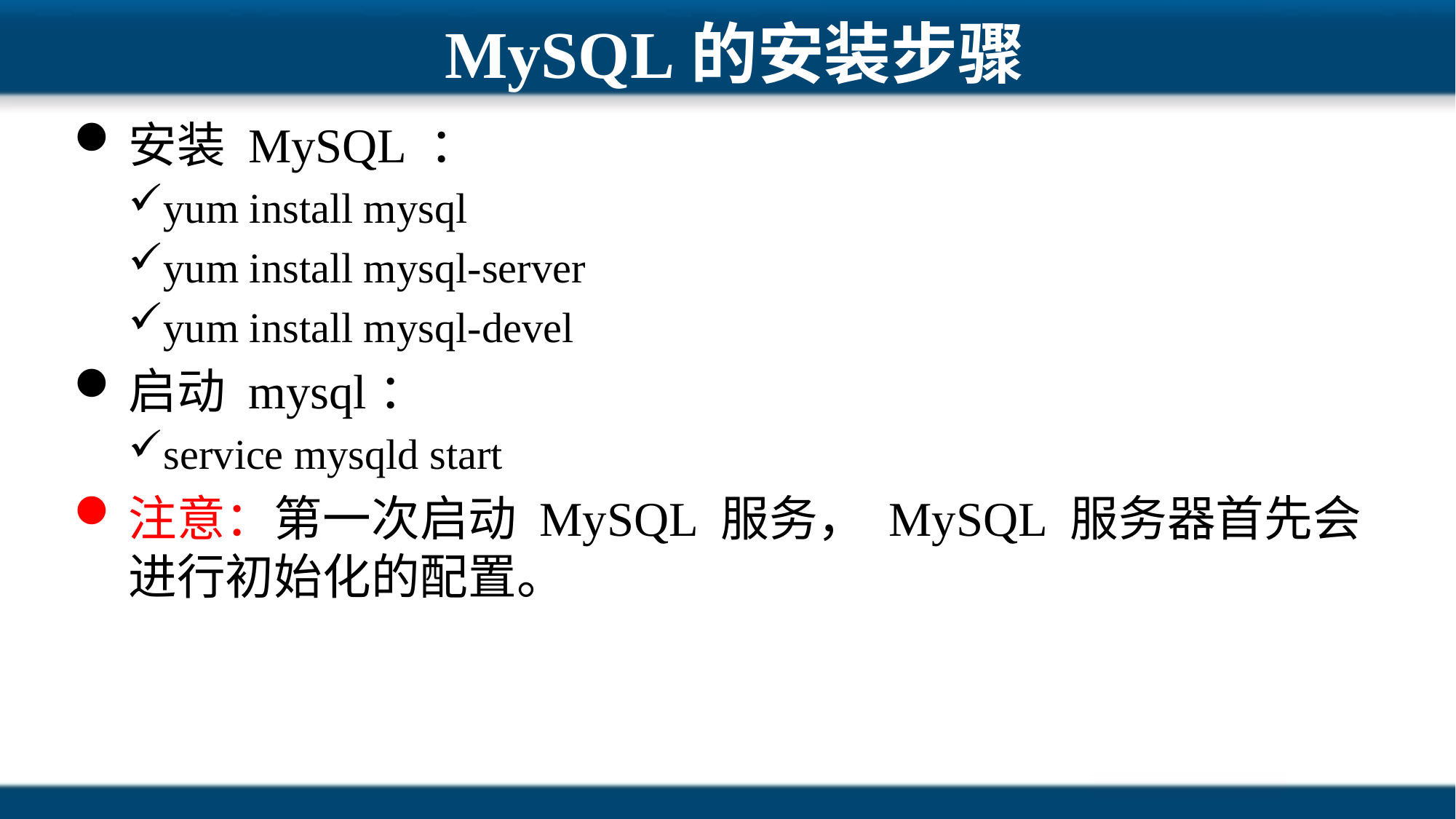

# MySQL的安装步骤
安装 MySQL ：
yum install mysql
yum install mysql-server
yum install mysql-devel
启动 mysql：
service mysqld start
注意：第一次启动 MySQL 服务， MySQL 服务器首先会进行初始化的配置。